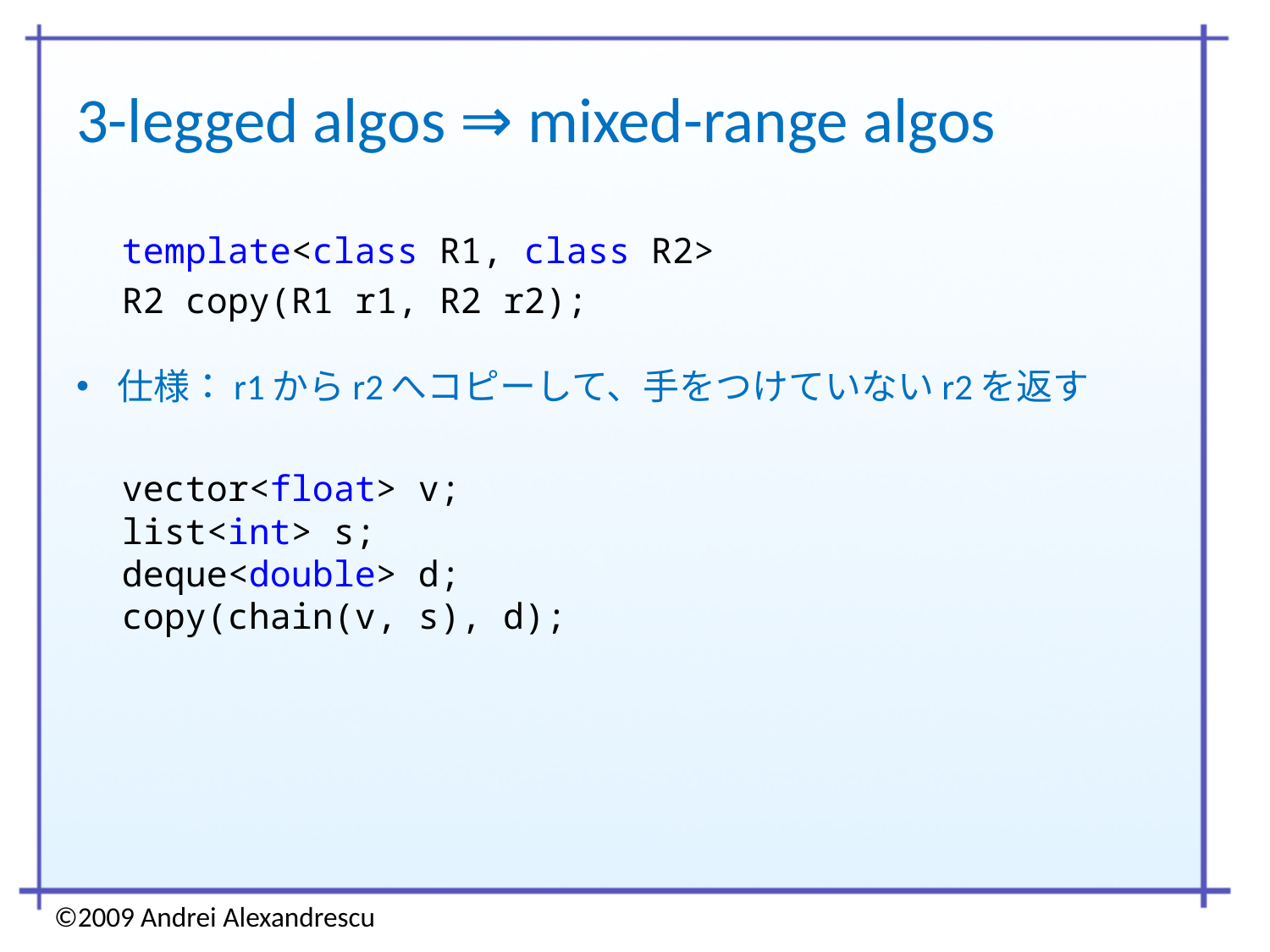

# 3-legged algos ⇒ mixed-range algos
template<class R1, class R2>
R2 copy(R1 r1, R2 r2);
仕様：r1からr2へコピーして、手をつけていないr2を返す
vector<float> v;
list<int> s;
deque<double> d;
copy(chain(v, s), d);
©2009 Andrei Alexandrescu